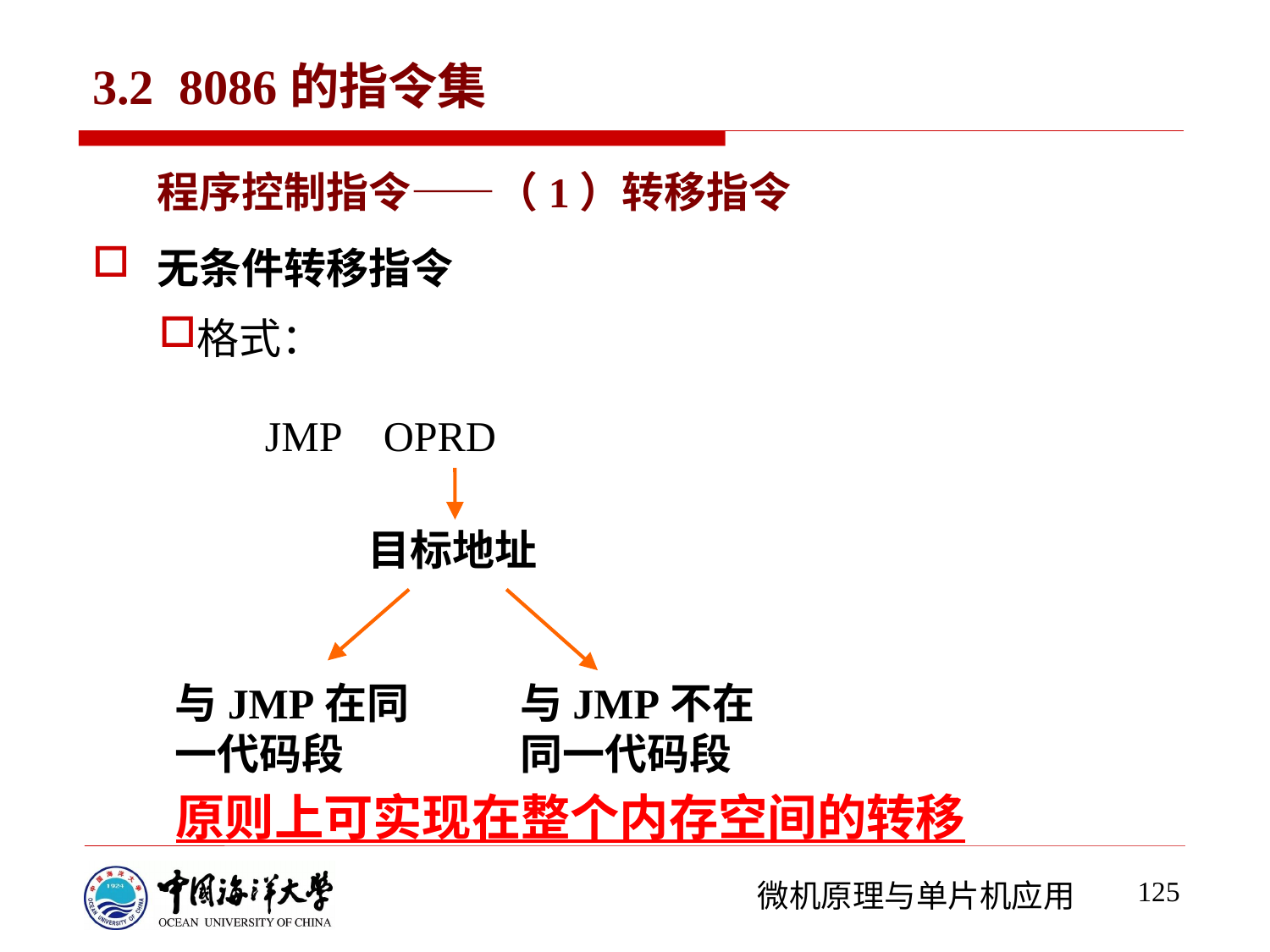

# 3.2  8086的指令集
程序控制指令——（1）转移指令
无条件转移指令
格式：
          JMP    OPRD

目标地址

与JMP在同一代码段
与JMP不在同一代码段
原则上可实现在整个内存空间的转移
125